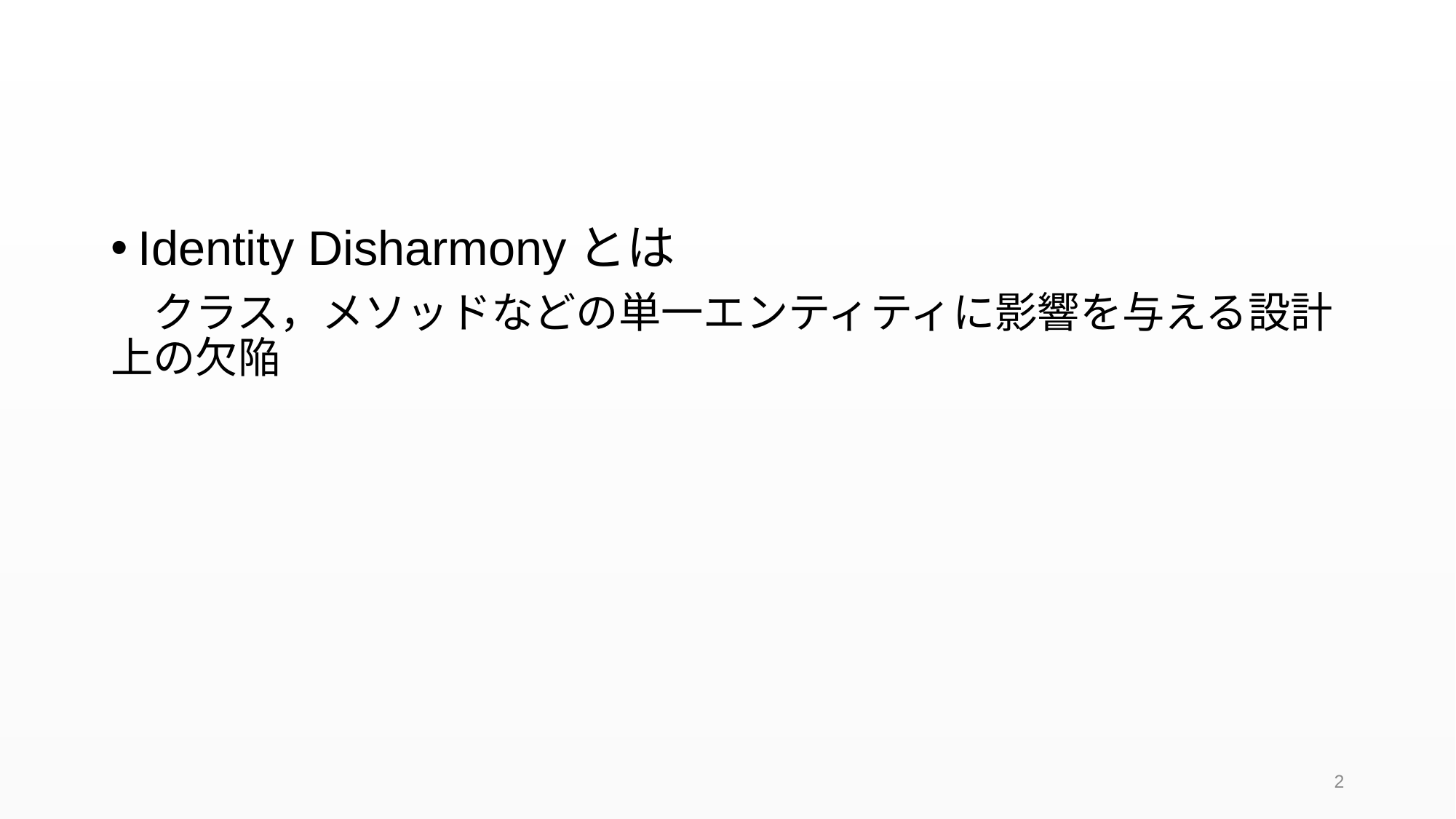

#
Identity Disharmonyとは
　クラス，メソッドなどの単一エンティティに影響を与える設計上の欠陥
2